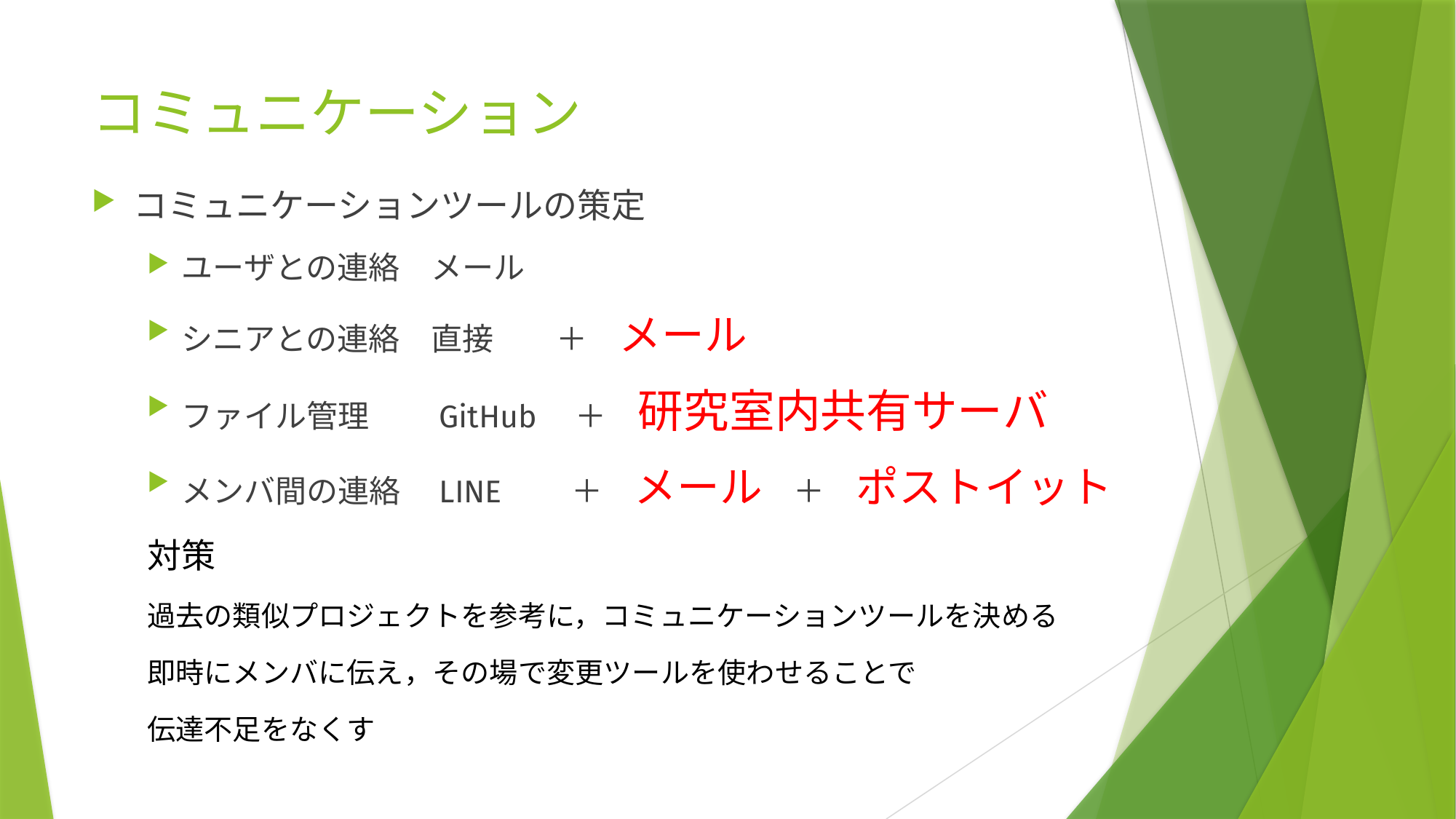

# コミュニケーション
コミュニケーションツールの策定
ユーザとの連絡　メール
シニアとの連絡　直接　　＋　メール
ファイル管理　　GitHub　＋　研究室内共有サーバ
メンバ間の連絡　LINE　　＋　メール　＋　ポストイット
対策
	過去の類似プロジェクトを参考に，コミュニケーションツールを決める
	即時にメンバに伝え，その場で変更ツールを使わせることで
	伝達不足をなくす